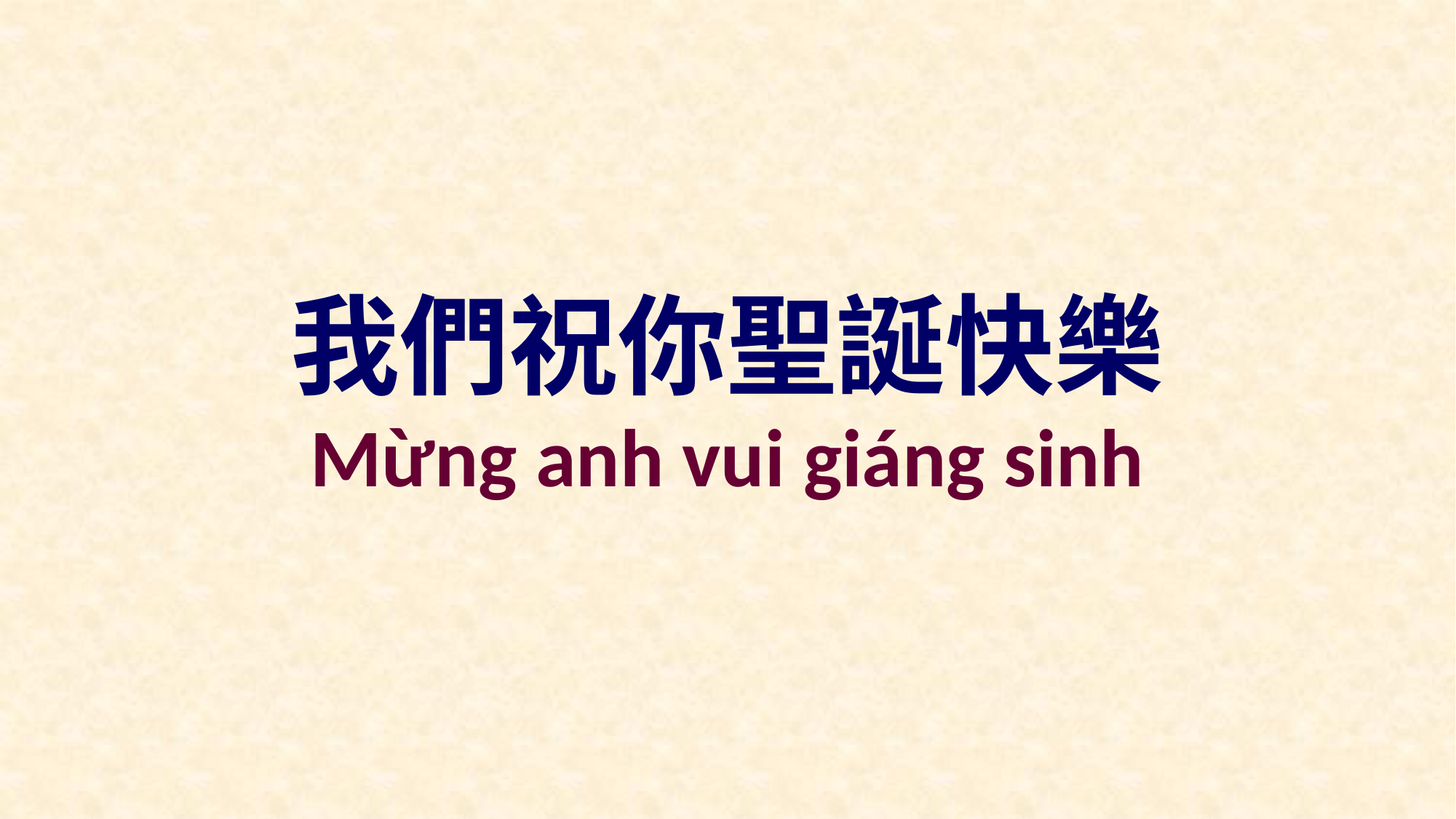

# 我們祝你聖誕快樂
Mừng anh vui giáng sinh